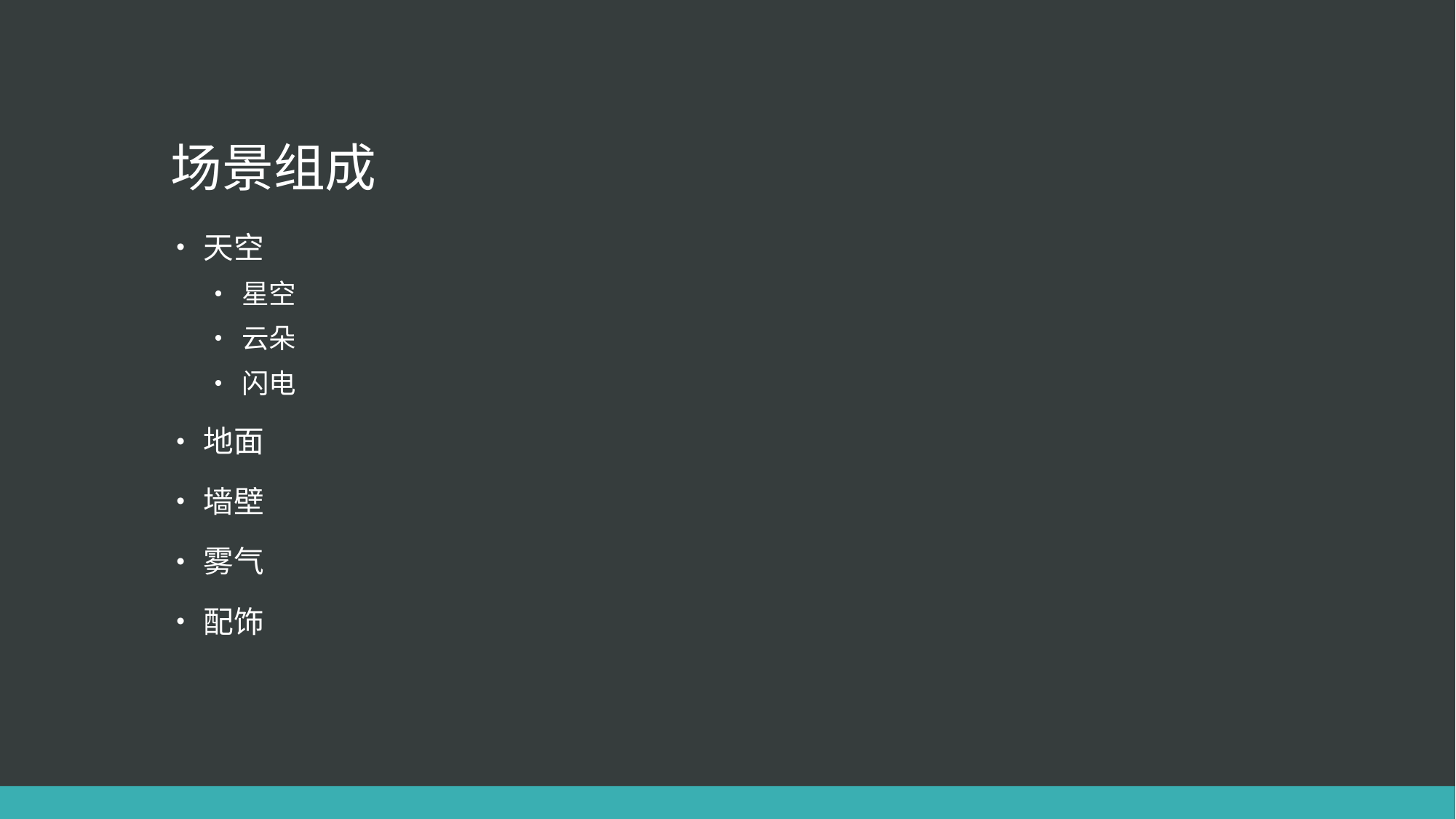

# 场景组成
天空
星空
云朵
闪电
地面
墙壁
雾气
配饰